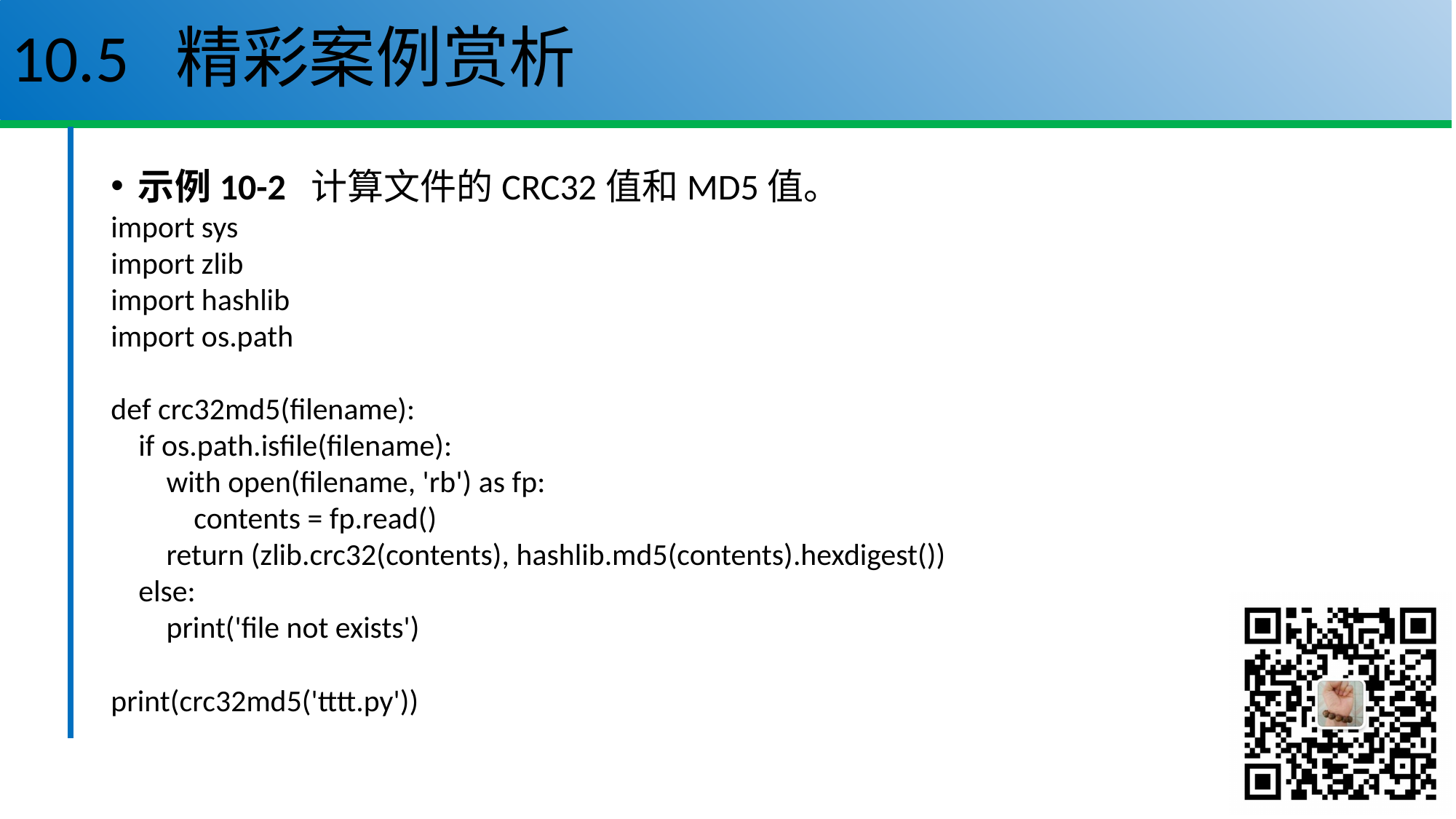

# 10.5  精彩案例赏析
示例10-2  计算文件的CRC32值和MD5值。
import sys
import zlib
import hashlib
import os.path

def crc32md5(filename):
    if os.path.isfile(filename):
        with open(filename, 'rb') as fp:
            contents = fp.read()
        return (zlib.crc32(contents), hashlib.md5(contents).hexdigest())
    else:
        print('file not exists')

print(crc32md5('tttt.py'))
18